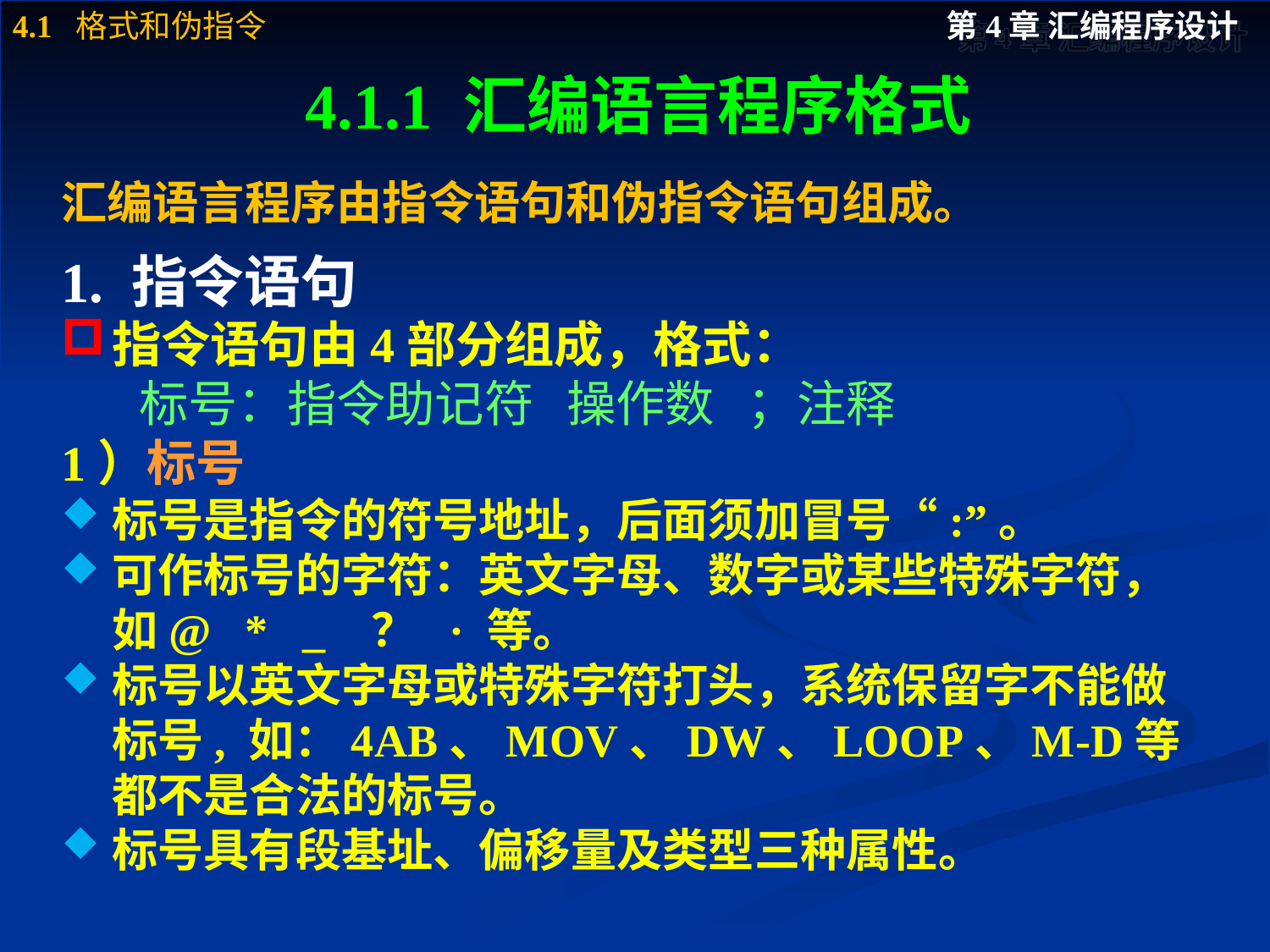

# 4.1.1 汇编语言程序格式
汇编语言程序由指令语句和伪指令语句组成。
1. 指令语句
指令语句由4部分组成，格式：
      标号：指令助记符   操作数   ；注释
1）标号
标号是指令的符号地址，后面须加冒号“:”。
可作标号的字符：英文字母、数字或某些特殊字符，如@   *   _   ？  · 等。
标号以英文字母或特殊字符打头，系统保留字不能做标号, 如：4AB、MOV、DW、LOOP、M-D等都不是合法的标号。
标号具有段基址、偏移量及类型三种属性。